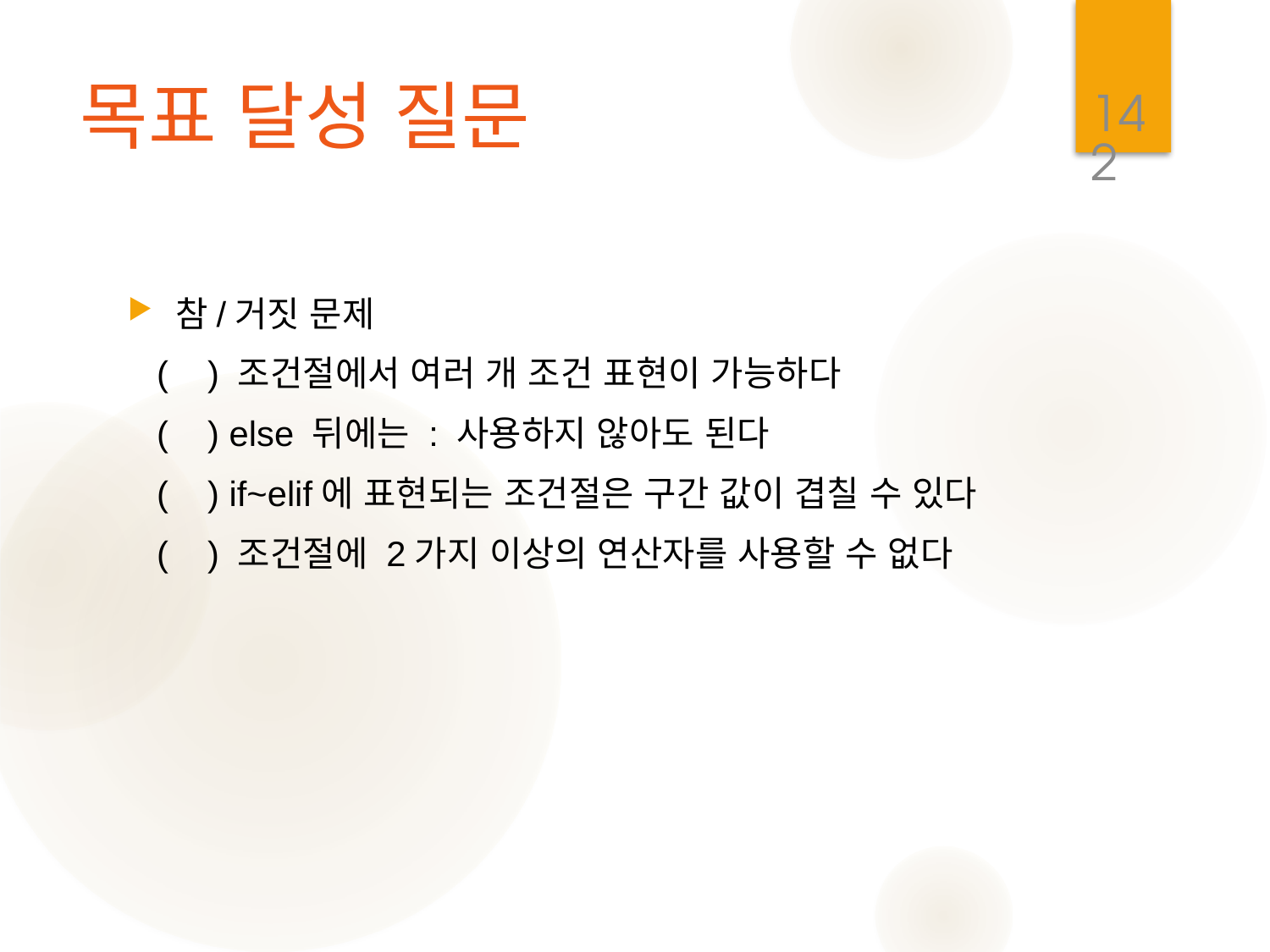

142
# 목표 달성 질문
참/거짓 문제
   (    ) 조건절에서 여러 개 조건 표현이 가능하다
   (    ) else 뒤에는 : 사용하지 않아도 된다
   (    ) if~elif에 표현되는 조건절은 구간 값이 겹칠 수 있다
   (    ) 조건절에 2가지 이상의 연산자를 사용할 수 없다